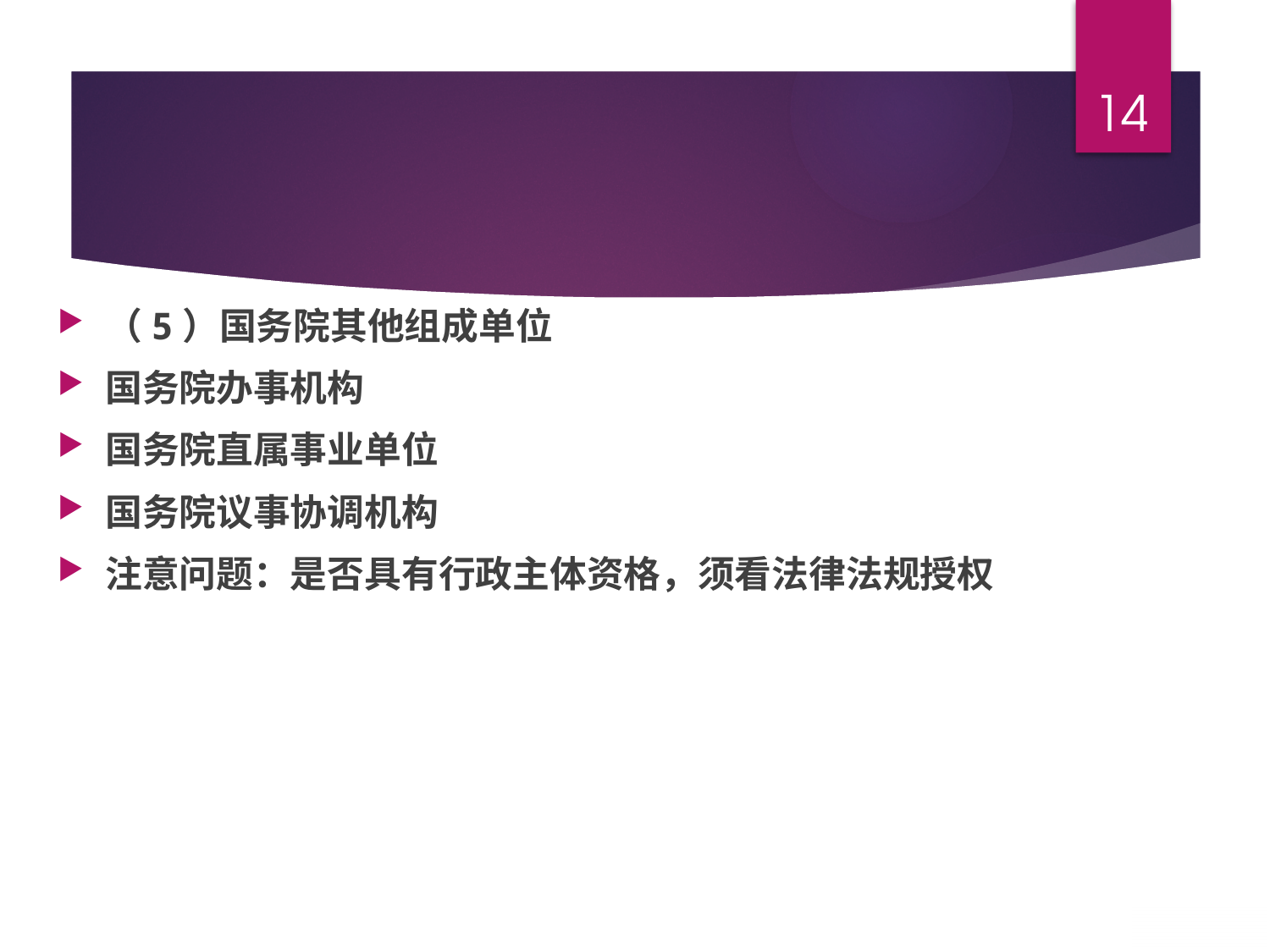

14
#
（5）国务院其他组成单位
国务院办事机构
国务院直属事业单位
国务院议事协调机构
注意问题：是否具有行政主体资格，须看法律法规授权